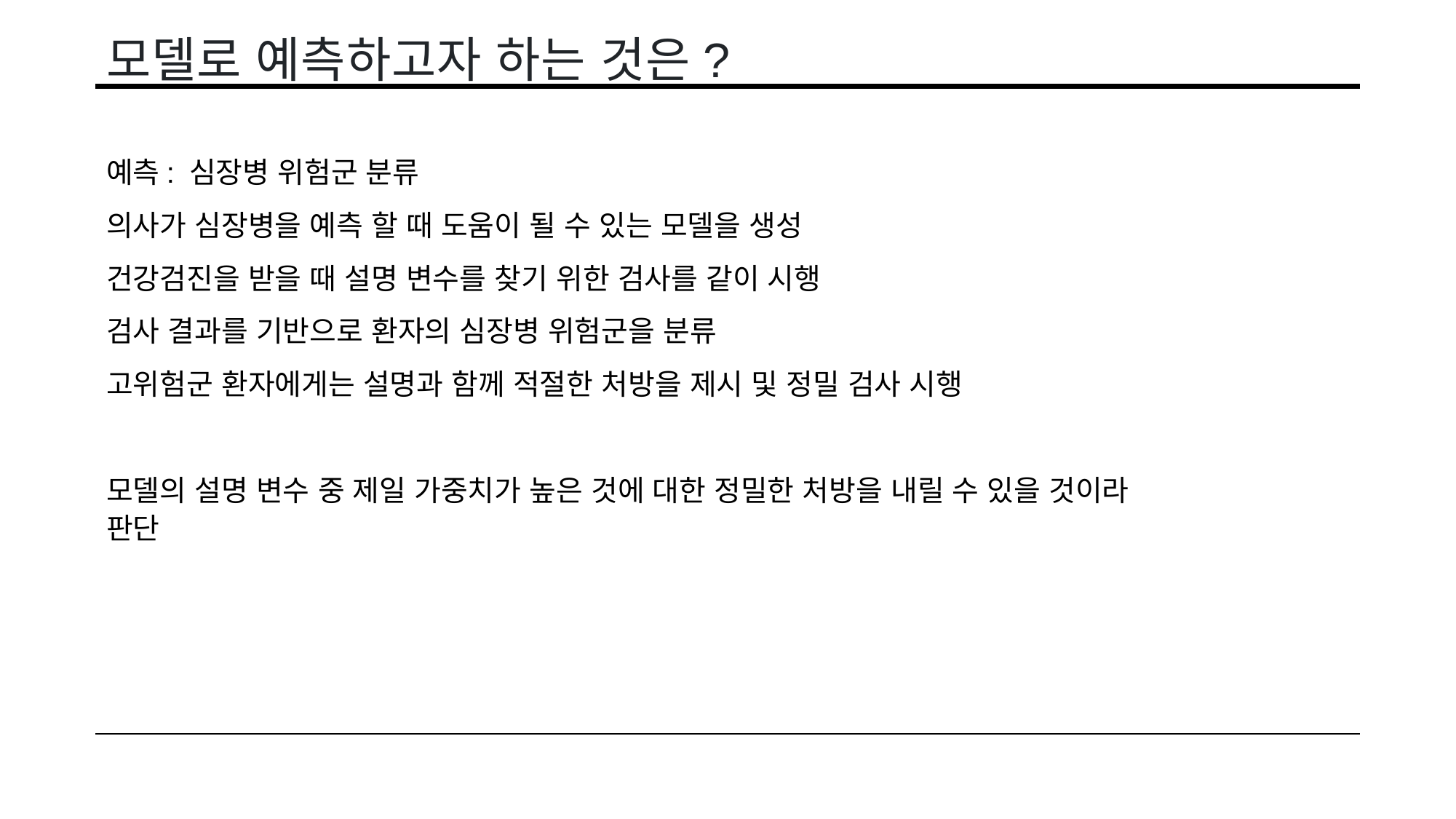

모델로 예측하고자 하는 것은?
예측: 심장병 위험군 분류
의사가 심장병을 예측 할 때 도움이 될 수 있는 모델을 생성
건강검진을 받을 때 설명 변수를 찾기 위한 검사를 같이 시행
검사 결과를 기반으로 환자의 심장병 위험군을 분류
고위험군 환자에게는 설명과 함께 적절한 처방을 제시 및 정밀 검사 시행

모델의 설명 변수 중 제일 가중치가 높은 것에 대한 정밀한 처방을 내릴 수 있을 것이라 판단